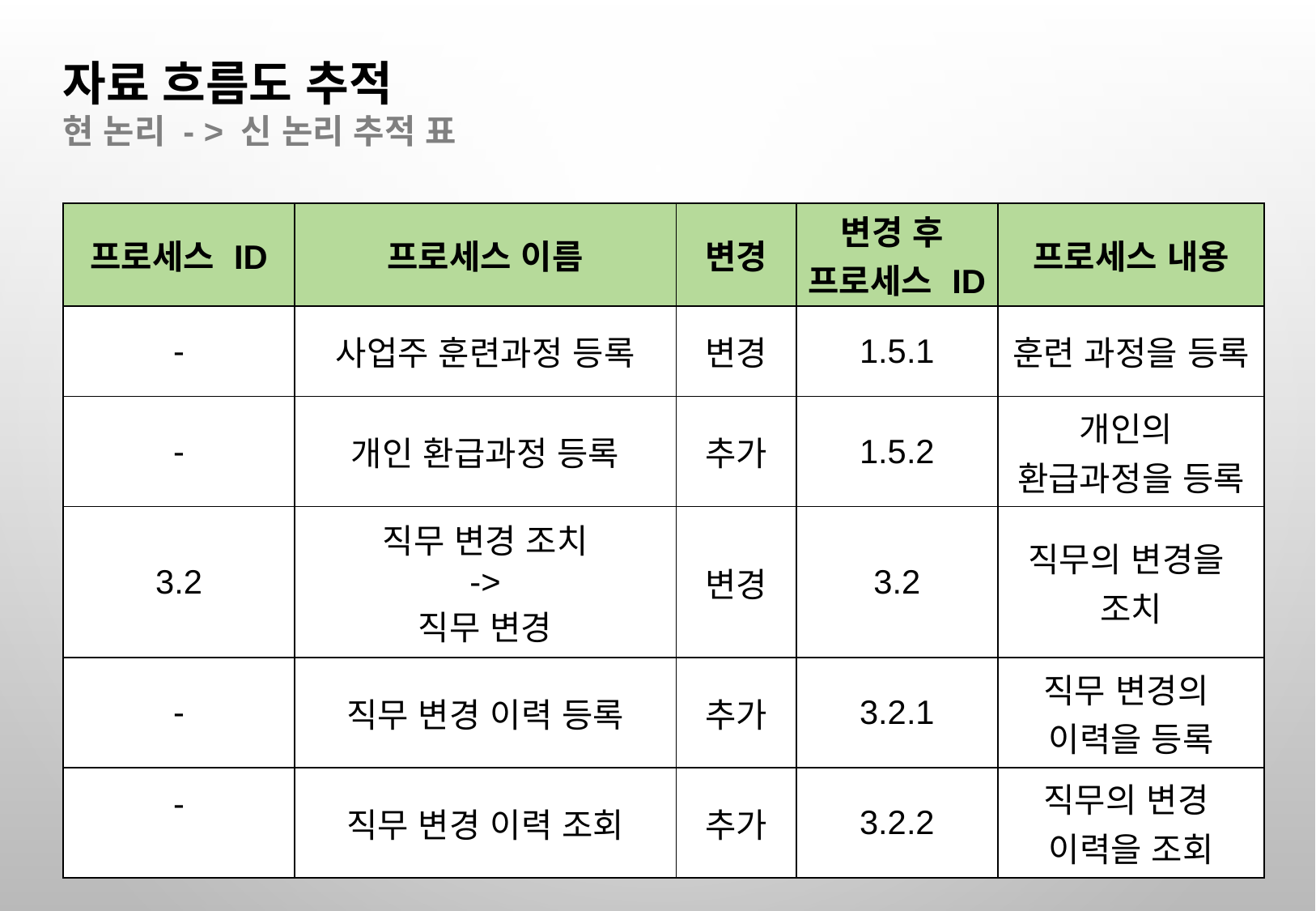

자료 흐름도 추적
현 논리 - > 신 논리 추적 표
| 프로세스 ID | 프로세스 이름 | 변경 | 변경 후 프로세스 ID | 프로세스 내용 |
| --- | --- | --- | --- | --- |
| - | 사업주 훈련과정 등록 | 변경 | 1.5.1 | 훈련 과정을 등록 |
| - | 개인 환급과정 등록 | 추가 | 1.5.2 | 개인의 환급과정을 등록 |
| 3.2 | 직무 변경 조치 -> 직무 변경 | 변경 | 3.2 | 직무의 변경을 조치 |
| - | 직무 변경 이력 등록 | 추가 | 3.2.1 | 직무 변경의 이력을 등록 |
| - | 직무 변경 이력 조회 | 추가 | 3.2.2 | 직무의 변경 이력을 조회 |
74